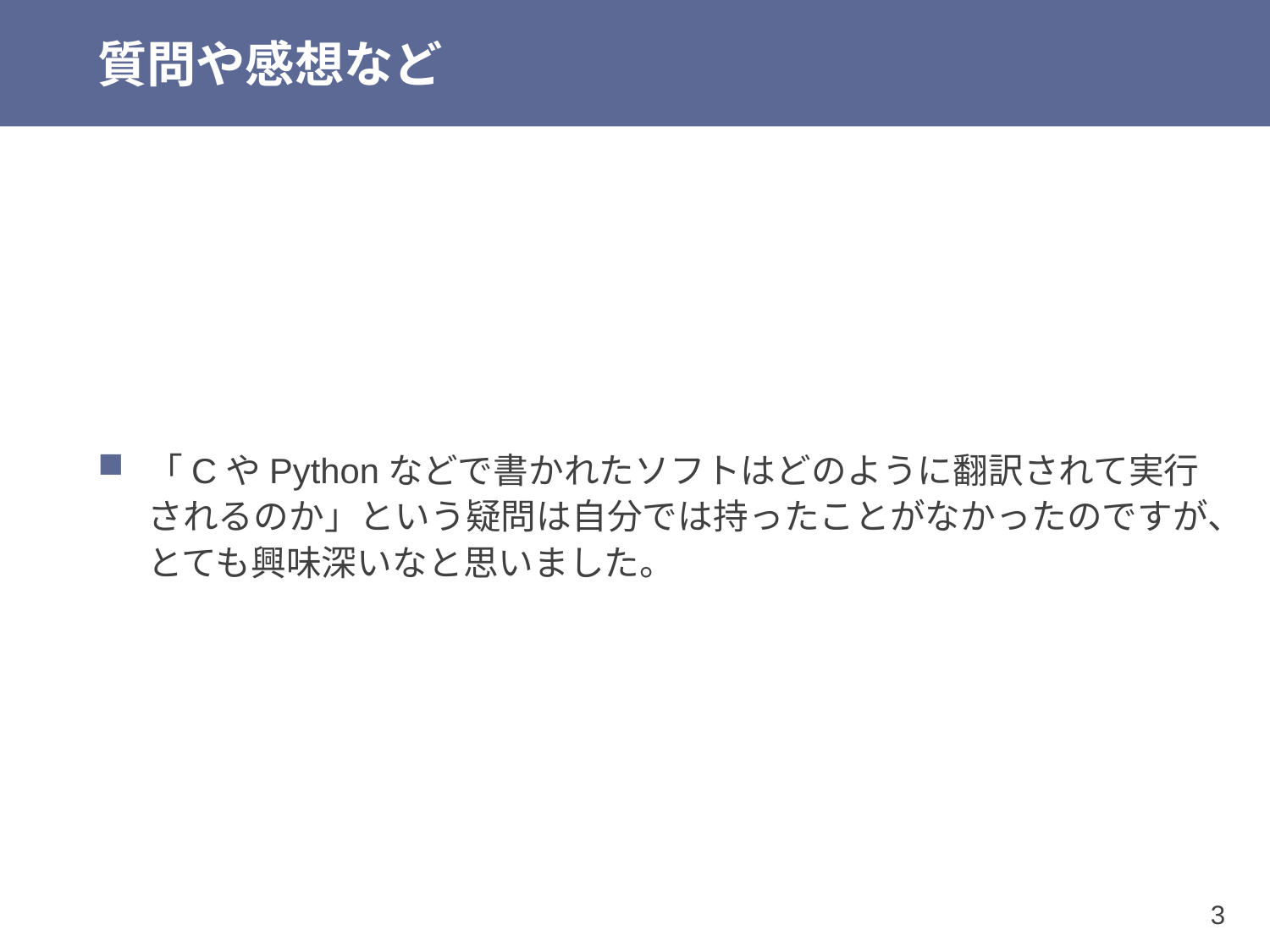

# 質問や感想など
「CやPythonなどで書かれたソフトはどのように翻訳されて実行されるのか」という疑問は自分では持ったことがなかったのですが、とても興味深いなと思いました。